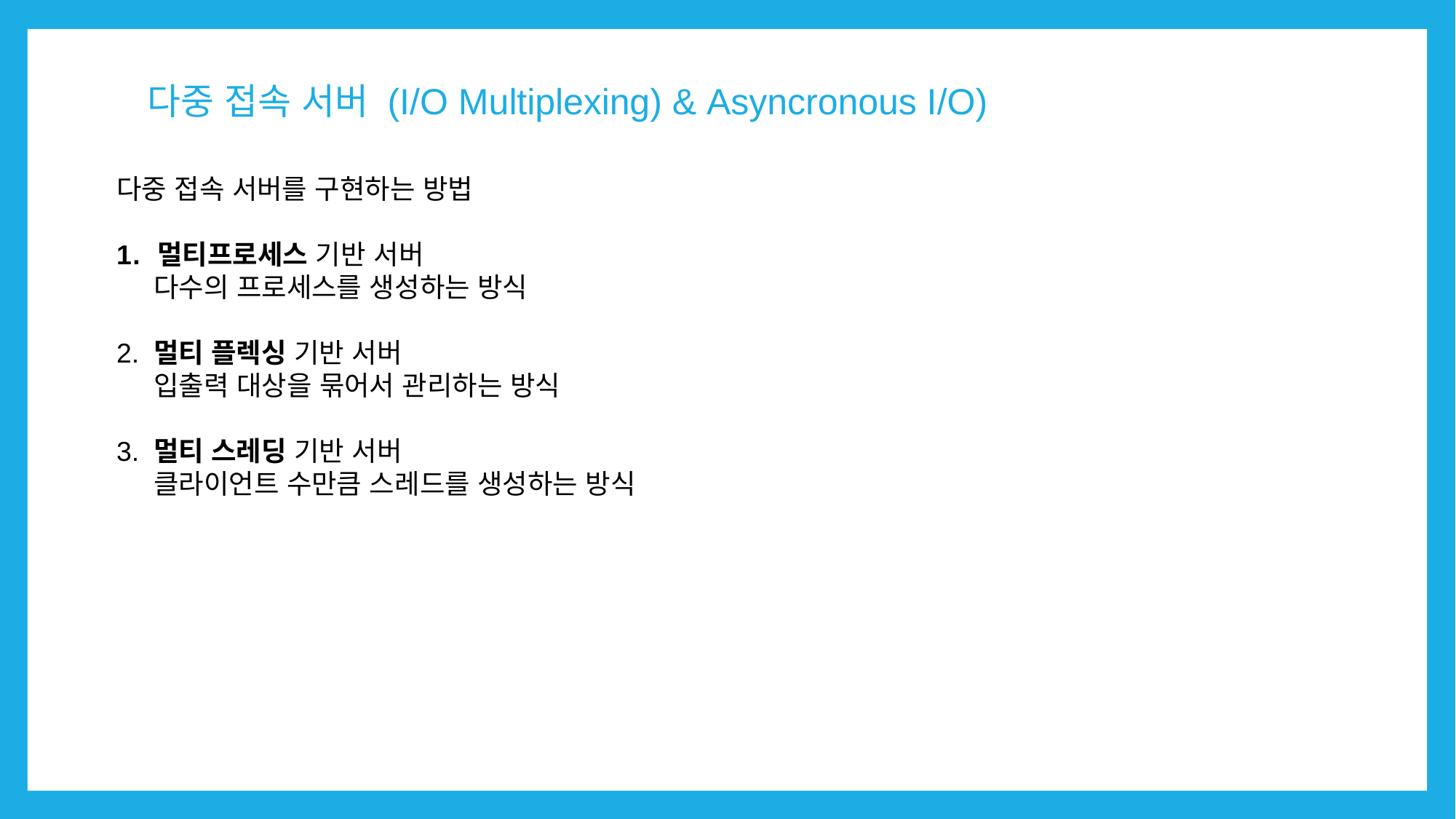

# 다중 접속 서버 (I/O Multiplexing) & Asyncronous I/O)

다중 접속 서버를 구현하는 방법

멀티프로세스 기반 서버
    다수의 프로세스를 생성하는 방식

2. 멀티 플렉싱 기반 서버
    입출력 대상을 묶어서 관리하는 방식

3. 멀티 스레딩 기반 서버
    클라이언트 수만큼 스레드를 생성하는 방식